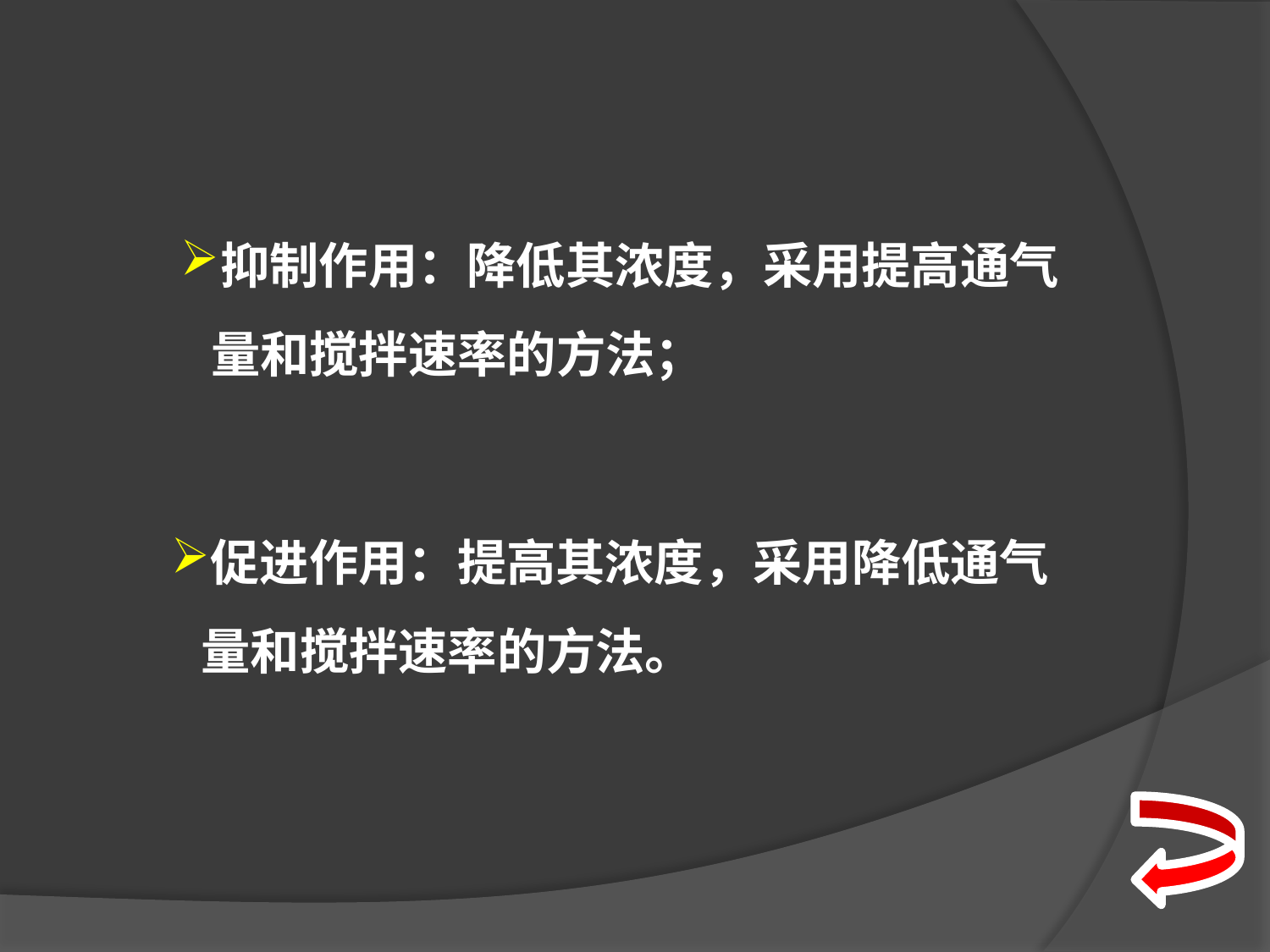

抑制作用：降低其浓度，采用提高通气量和搅拌速率的方法；
促进作用：提高其浓度，采用降低通气量和搅拌速率的方法。